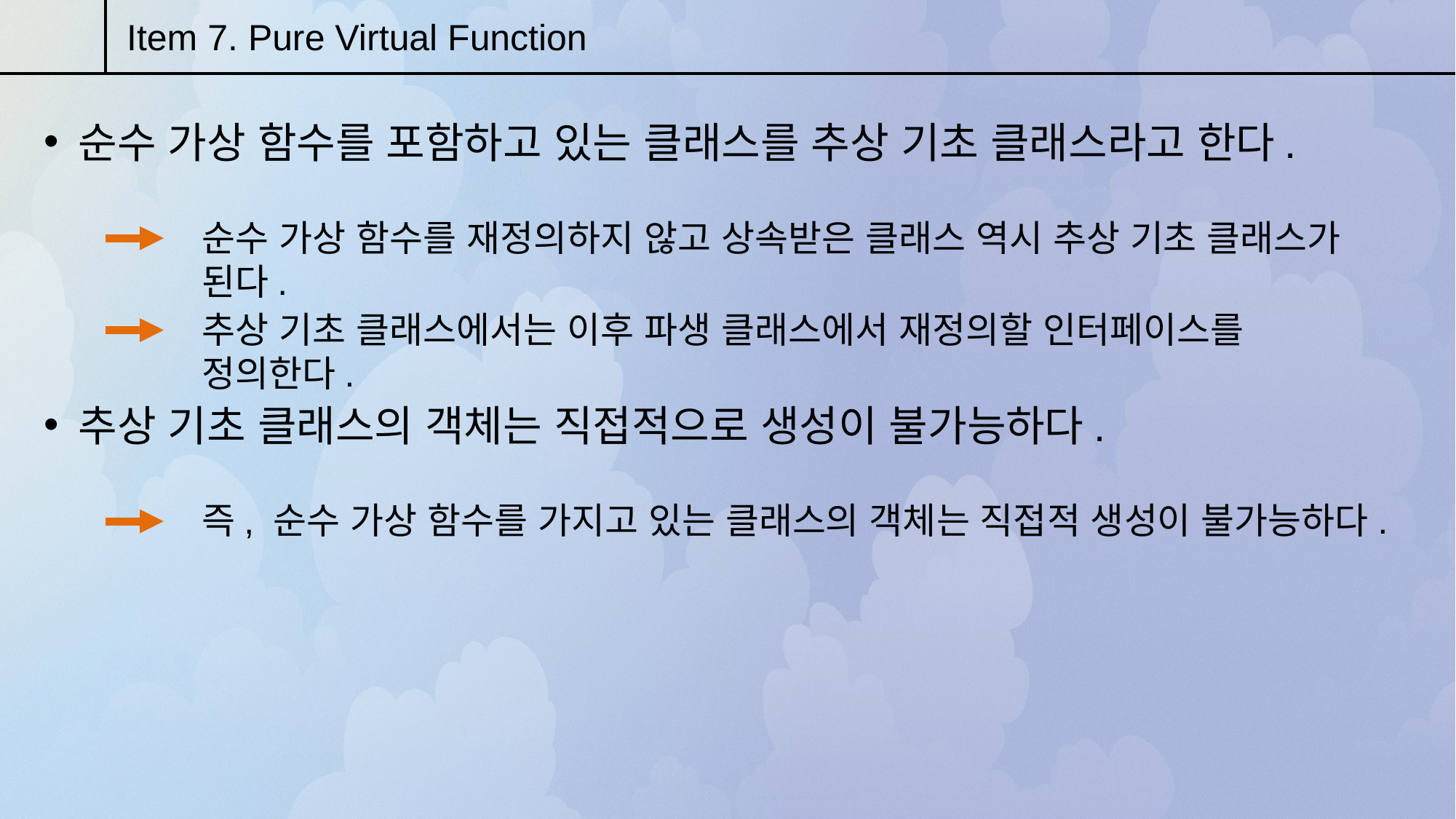

Item 7. Pure Virtual Function
순수 가상 함수를 포함하고 있는 클래스를 추상 기초 클래스라고 한다.
순수 가상 함수를 재정의하지 않고 상속받은 클래스 역시 추상 기초 클래스가 된다.
추상 기초 클래스에서는 이후 파생 클래스에서 재정의할 인터페이스를 정의한다.
추상 기초 클래스의 객체는 직접적으로 생성이 불가능하다.
즉, 순수 가상 함수를 가지고 있는 클래스의 객체는 직접적 생성이 불가능하다.